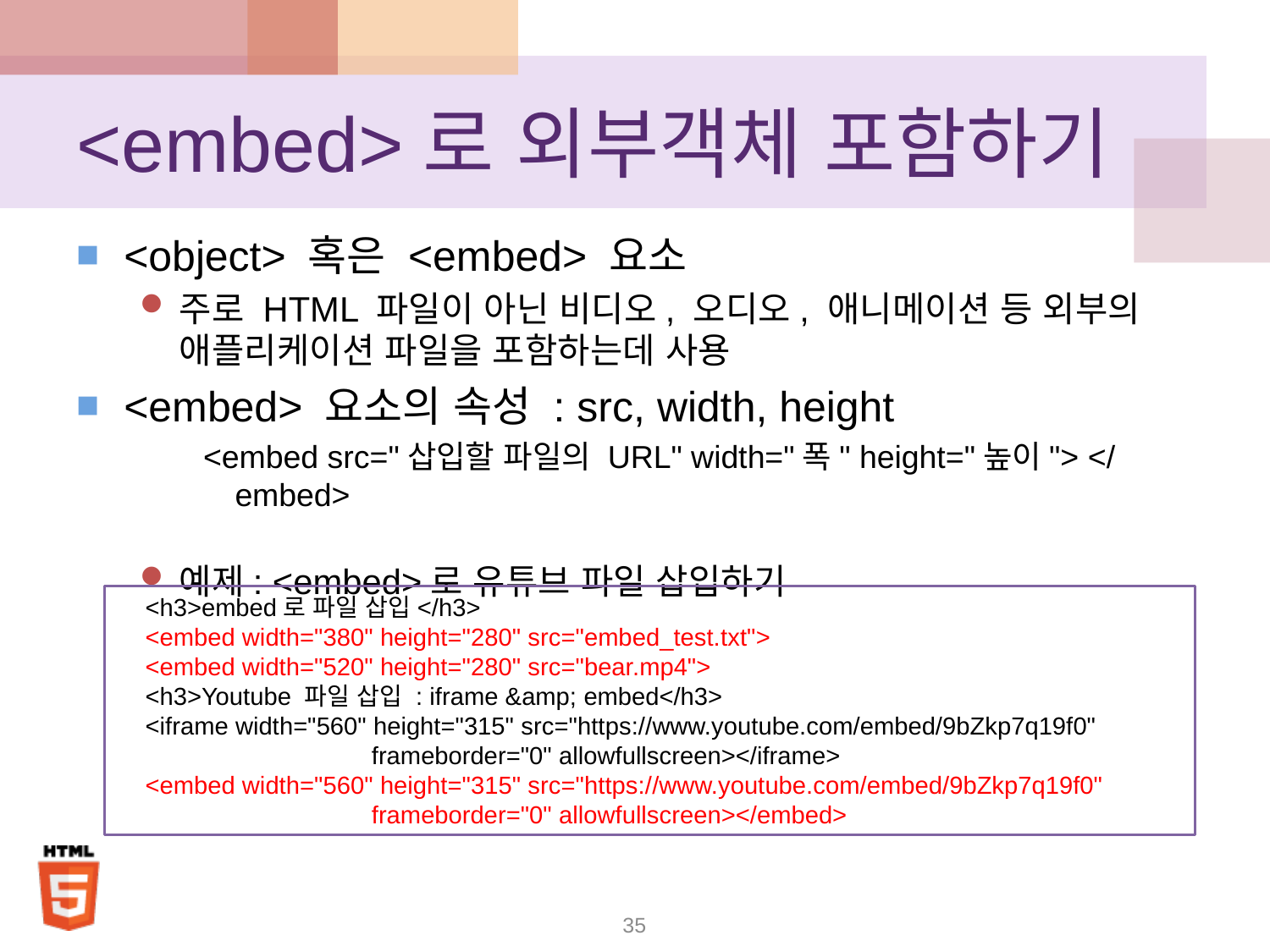

# <embed>로 외부객체 포함하기
<object> 혹은 <embed> 요소
주로 HTML 파일이 아닌 비디오, 오디오, 애니메이션 등 외부의 애플리케이션 파일을 포함하는데 사용
<embed> 요소의 속성 : src, width, height
<embed src="삽입할 파일의 URL" width="폭" height="높이"> </embed>

예제: <embed>로 유튜브 파일 삽입하기

    <h3>embed로 파일 삽입</h3>
    <embed width="380" height="280" src="embed_test.txt">
    <embed width="520" height="280" src="bear.mp4">
    <h3>Youtube 파일 삽입 : iframe &amp; embed</h3>
    <iframe width="560" height="315" src="https://www.youtube.com/embed/9bZkp7q19f0"
		frameborder="0" allowfullscreen></iframe>
    <embed width="560" height="315" src="https://www.youtube.com/embed/9bZkp7q19f0"
		frameborder="0" allowfullscreen></embed>
35